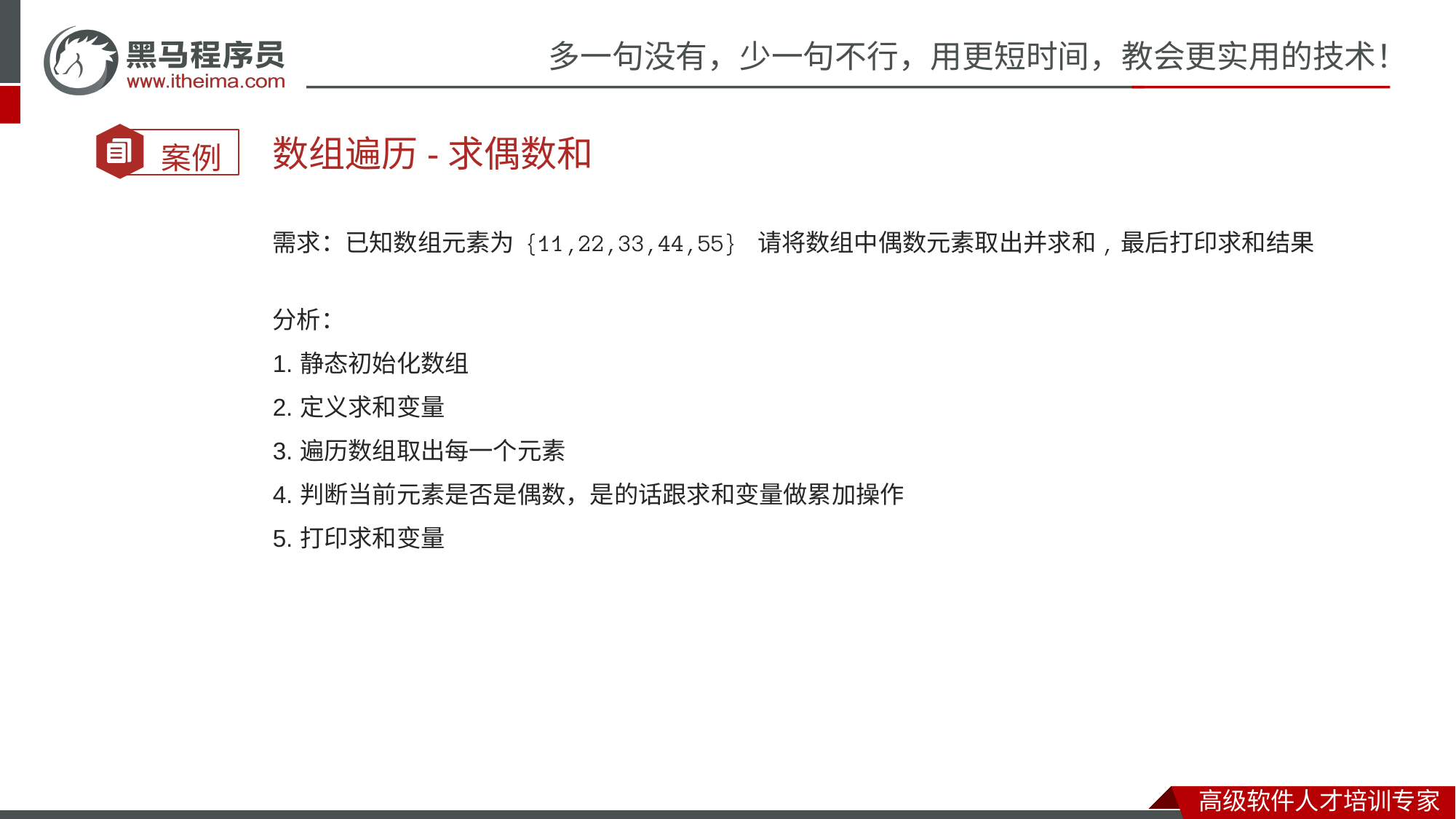

#
数组遍历-求偶数和
需求：已知数组元素为 {11,22,33,44,55} 请将数组中偶数元素取出并求和,最后打印求和结果
分析：
静态初始化数组
定义求和变量
遍历数组取出每一个元素
判断当前元素是否是偶数，是的话跟求和变量做累加操作
打印求和变量